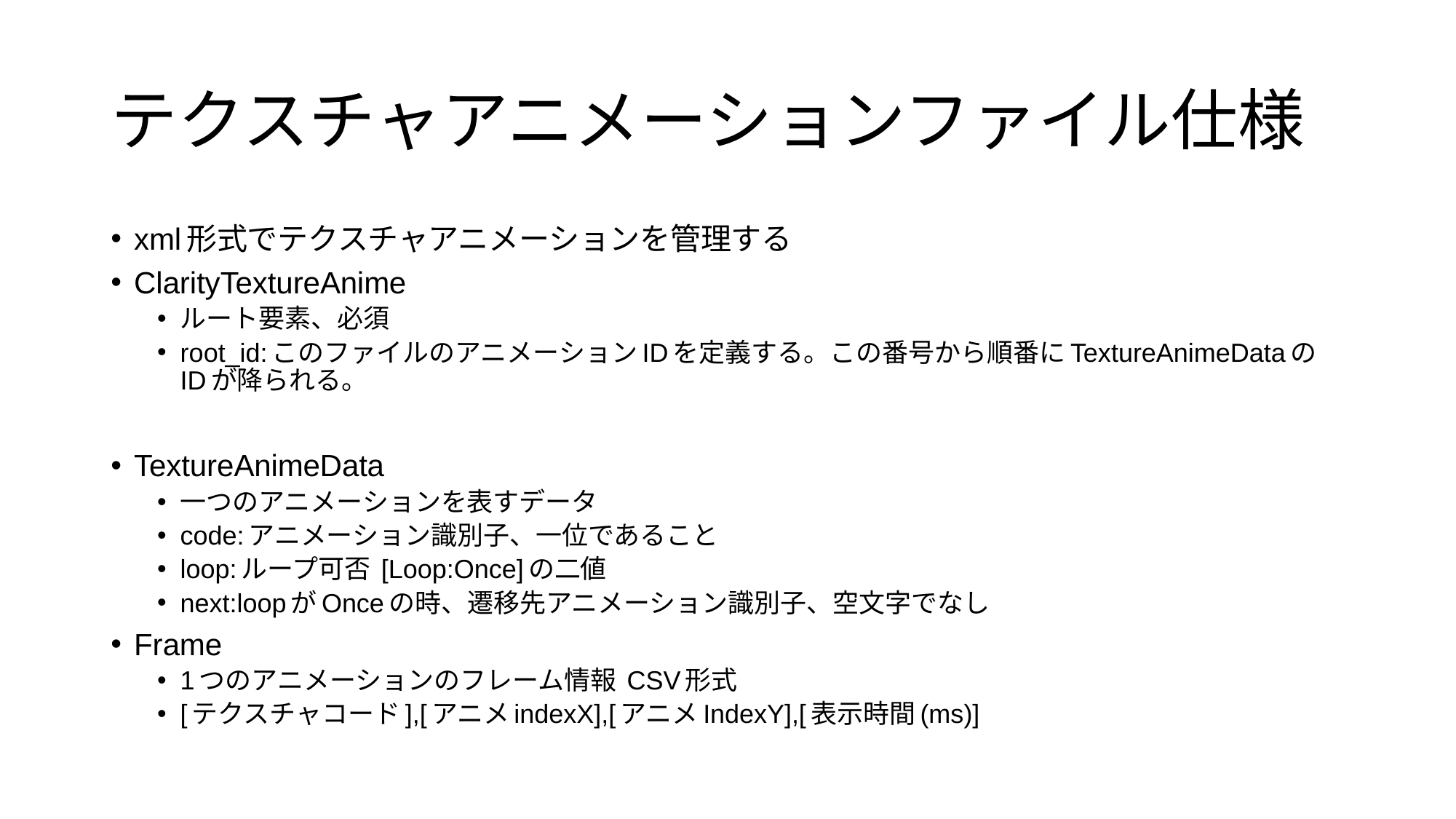

# テクスチャアニメーションファイル仕様
xml形式でテクスチャアニメーションを管理する
ClarityTextureAnime
ルート要素、必須
root_id:このファイルのアニメーションIDを定義する。この番号から順番にTextureAnimeDataのIDが降られる。

TextureAnimeData
一つのアニメーションを表すデータ
code:アニメーション識別子、一位であること
loop:ループ可否 [Loop:Once]の二値
next:loopがOnceの時、遷移先アニメーション識別子、空文字でなし
Frame
1つのアニメーションのフレーム情報 CSV形式
[テクスチャコード],[アニメindexX],[アニメIndexY],[表示時間(ms)]